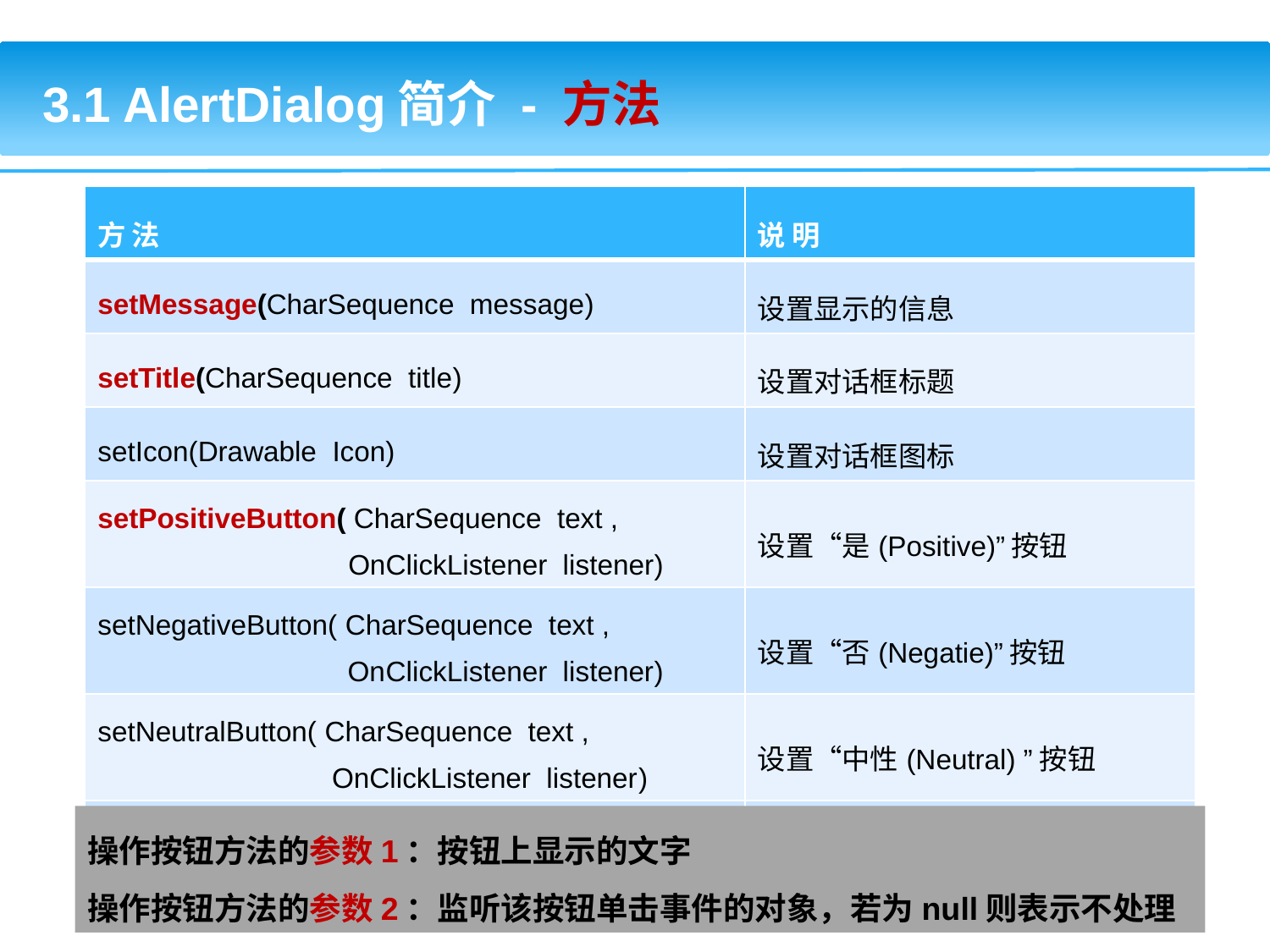

3.1 AlertDialog简介 - 方法
| 方 法 | 说 明 |
| --- | --- |
| setMessage(CharSequence message) | 设置显示的信息 |
| setTitle(CharSequence title) | 设置对话框标题 |
| setIcon(Drawable Icon) | 设置对话框图标 |
| setPositiveButton( CharSequence text , OnClickListener listener) | 设置“是(Positive)”按钮 |
| setNegativeButton( CharSequence text , OnClickListener listener) | 设置“否(Negatie)”按钮 |
| setNeutralButton( CharSequence text , OnClickListener listener) | 设置“中性(Neutral) ”按钮 |
| show() | 显示对话框 |
操作按钮方法的参数1：按钮上显示的文字
操作按钮方法的参数2：监听该按钮单击事件的对象，若为null则表示不处理